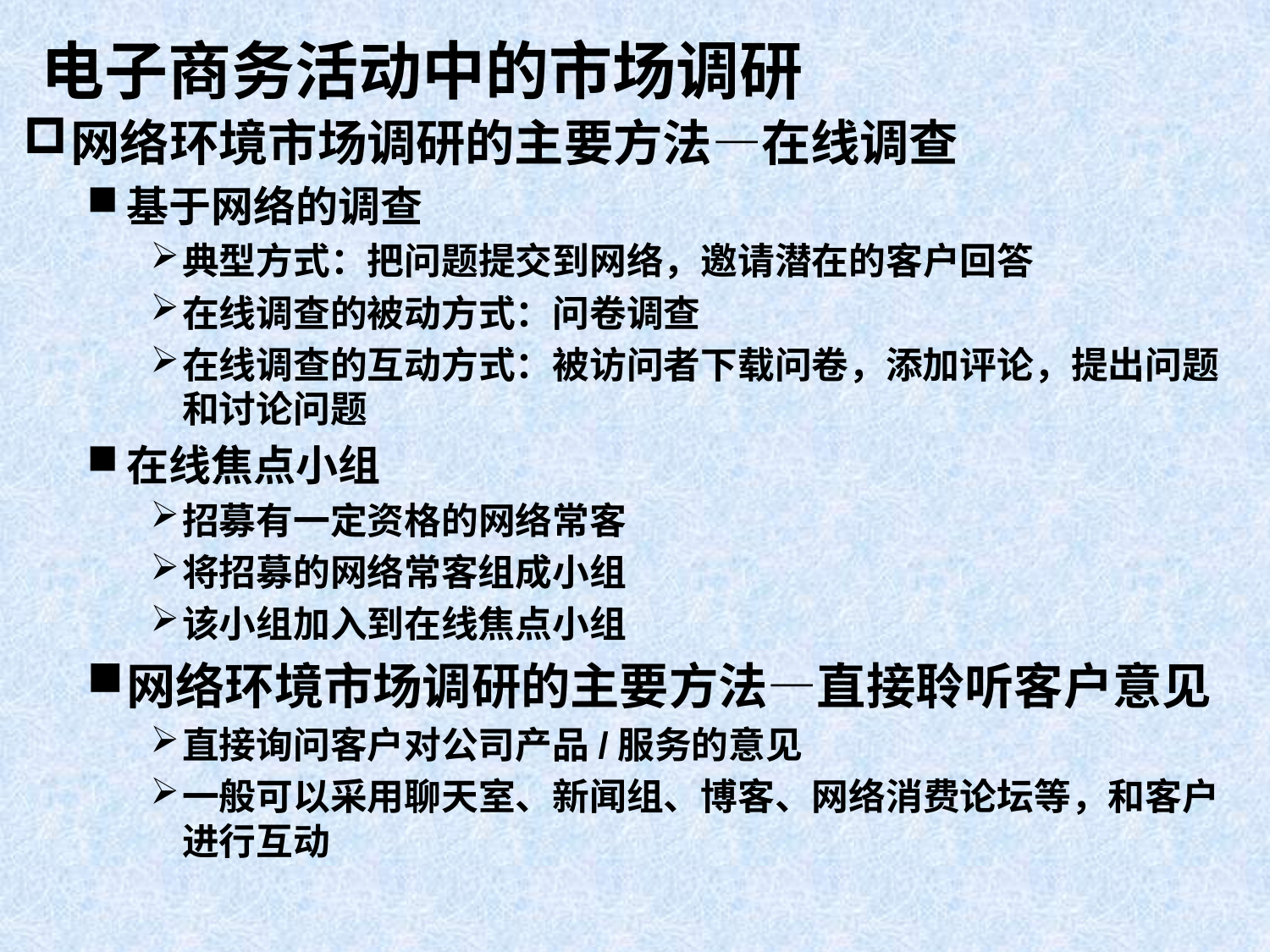

# 电子商务活动中的市场调研
网络环境市场调研的主要方法—在线调查
基于网络的调查
典型方式：把问题提交到网络，邀请潜在的客户回答
在线调查的被动方式：问卷调查
在线调查的互动方式：被访问者下载问卷，添加评论，提出问题和讨论问题
在线焦点小组
招募有一定资格的网络常客
将招募的网络常客组成小组
该小组加入到在线焦点小组
网络环境市场调研的主要方法—直接聆听客户意见
直接询问客户对公司产品/服务的意见
一般可以采用聊天室、新闻组、博客、网络消费论坛等，和客户进行互动